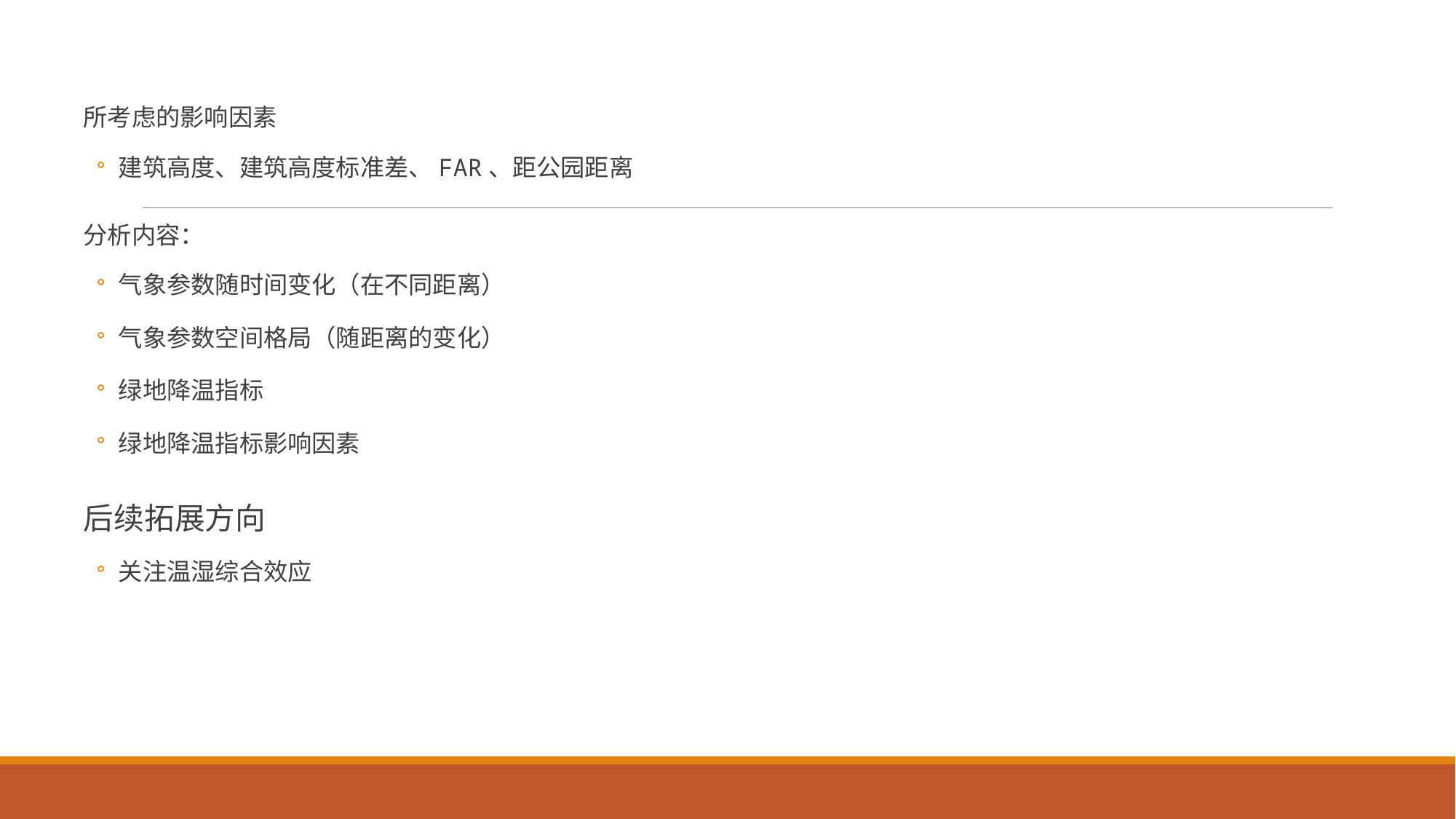

所考虑的影响因素
建筑高度、建筑高度标准差、FAR、距公园距离
分析内容：
气象参数随时间变化（在不同距离）
气象参数空间格局（随距离的变化）
绿地降温指标
绿地降温指标影响因素
后续拓展方向
关注温湿综合效应